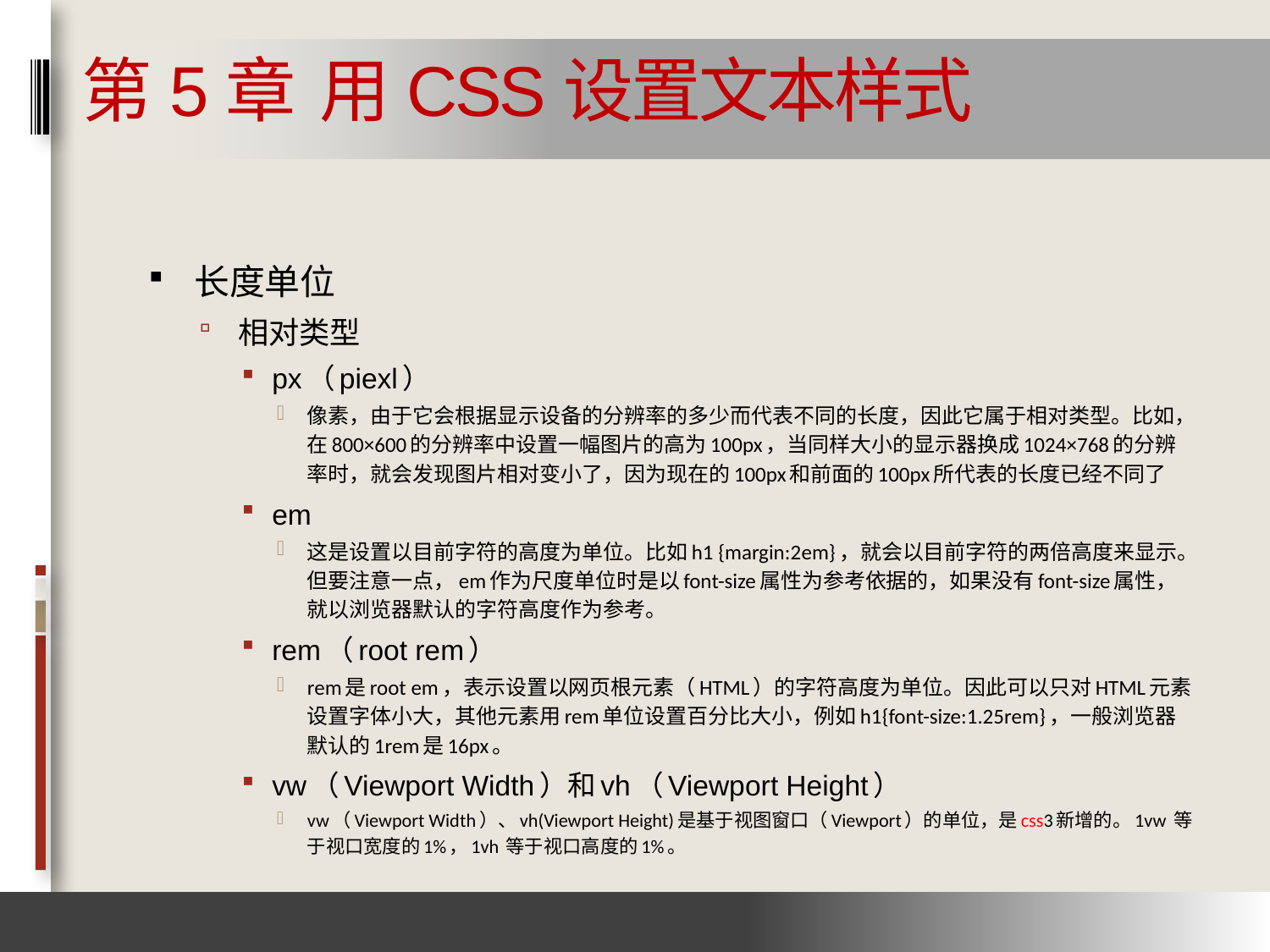

# 第5章  用CSS设置文本样式
长度单位
相对类型
px（piexl）
像素，由于它会根据显示设备的分辨率的多少而代表不同的长度，因此它属于相对类型。比如，在800×600的分辨率中设置一幅图片的高为100px，当同样大小的显示器换成1024×768的分辨率时，就会发现图片相对变小了，因为现在的100px和前面的100px所代表的长度已经不同了
em
这是设置以目前字符的高度为单位。比如h1 {margin:2em}，就会以目前字符的两倍高度来显示。但要注意一点，em作为尺度单位时是以font-size属性为参考依据的，如果没有font-size属性，就以浏览器默认的字符高度作为参考。
rem（root rem）
rem是root em，表示设置以网页根元素（HTML）的字符高度为单位。因此可以只对HTML元素设置字体小大，其他元素用rem单位设置百分比大小，例如h1{font-size:1.25rem}，一般浏览器默认的1rem是16px。
vw（Viewport Width）和vh（Viewport Height）
vw（Viewport Width）、vh(Viewport Height)是基于视图窗口（Viewport）的单位，是css3新增的。1vw 等于视口宽度的1%，1vh 等于视口高度的1%。